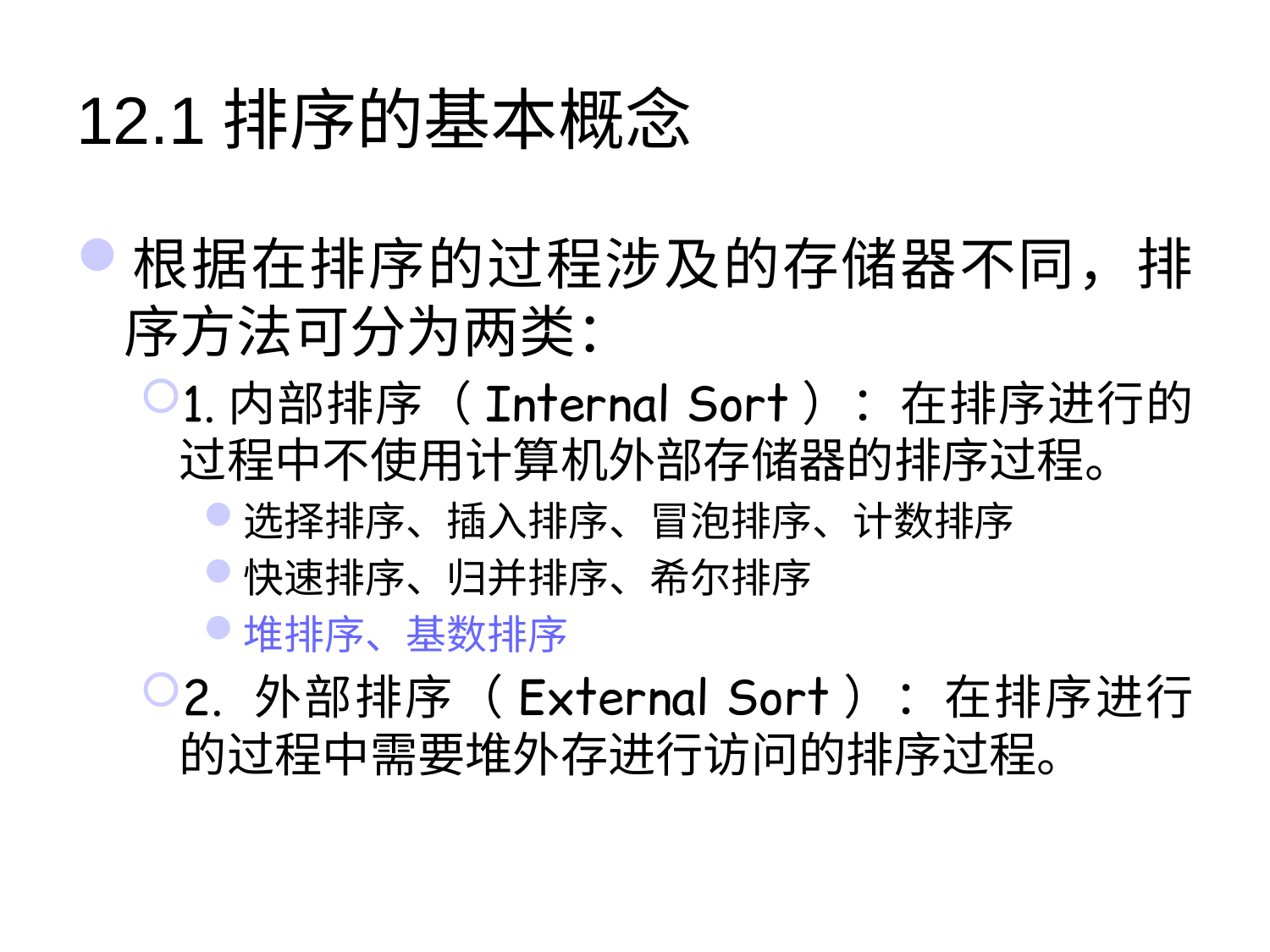

# 12.1排序的基本概念
根据在排序的过程涉及的存储器不同，排序方法可分为两类：
1.内部排序（Internal Sort）：在排序进行的过程中不使用计算机外部存储器的排序过程。
选择排序、插入排序、冒泡排序、计数排序
快速排序、归并排序、希尔排序
堆排序、基数排序
2. 外部排序（External Sort）：在排序进行的过程中需要堆外存进行访问的排序过程。

6